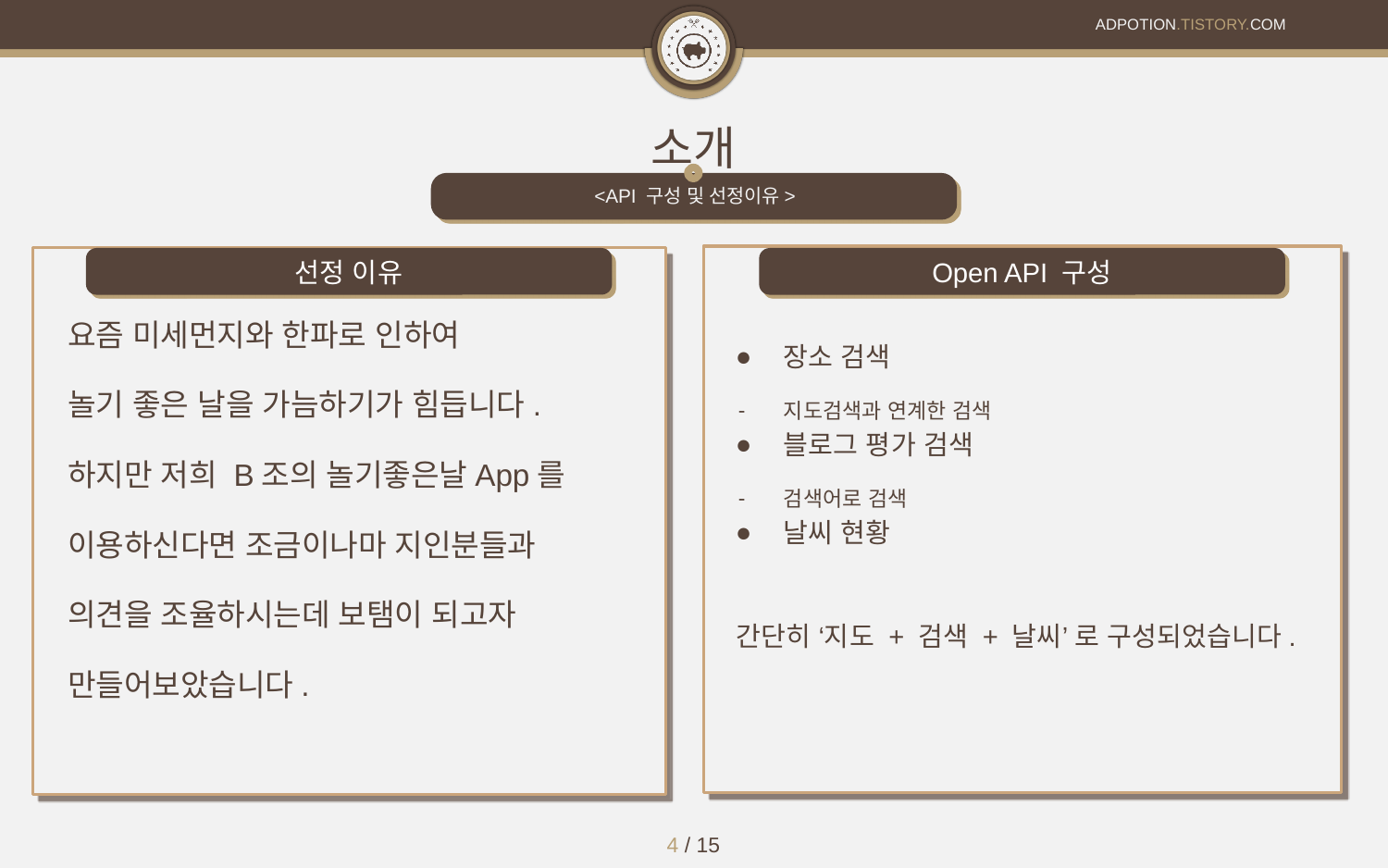

# 소개
<API 구성 및 선정이유>

장소 검색
지도검색과 연계한 검색
블로그 평가 검색
검색어로 검색
날씨 현황

  간단히 ‘지도 + 검색 + 날씨’ 로 구성되었습니다.

  요즘 미세먼지와 한파로 인하여
  놀기 좋은 날을 가늠하기가 힘듭니다.
  하지만 저희 B조의 놀기좋은날App를
  이용하신다면 조금이나마 지인분들과
  의견을 조율하시는데 보탬이 되고자
  만들어보았습니다.
선정 이유
Open API 구성
4 / 15